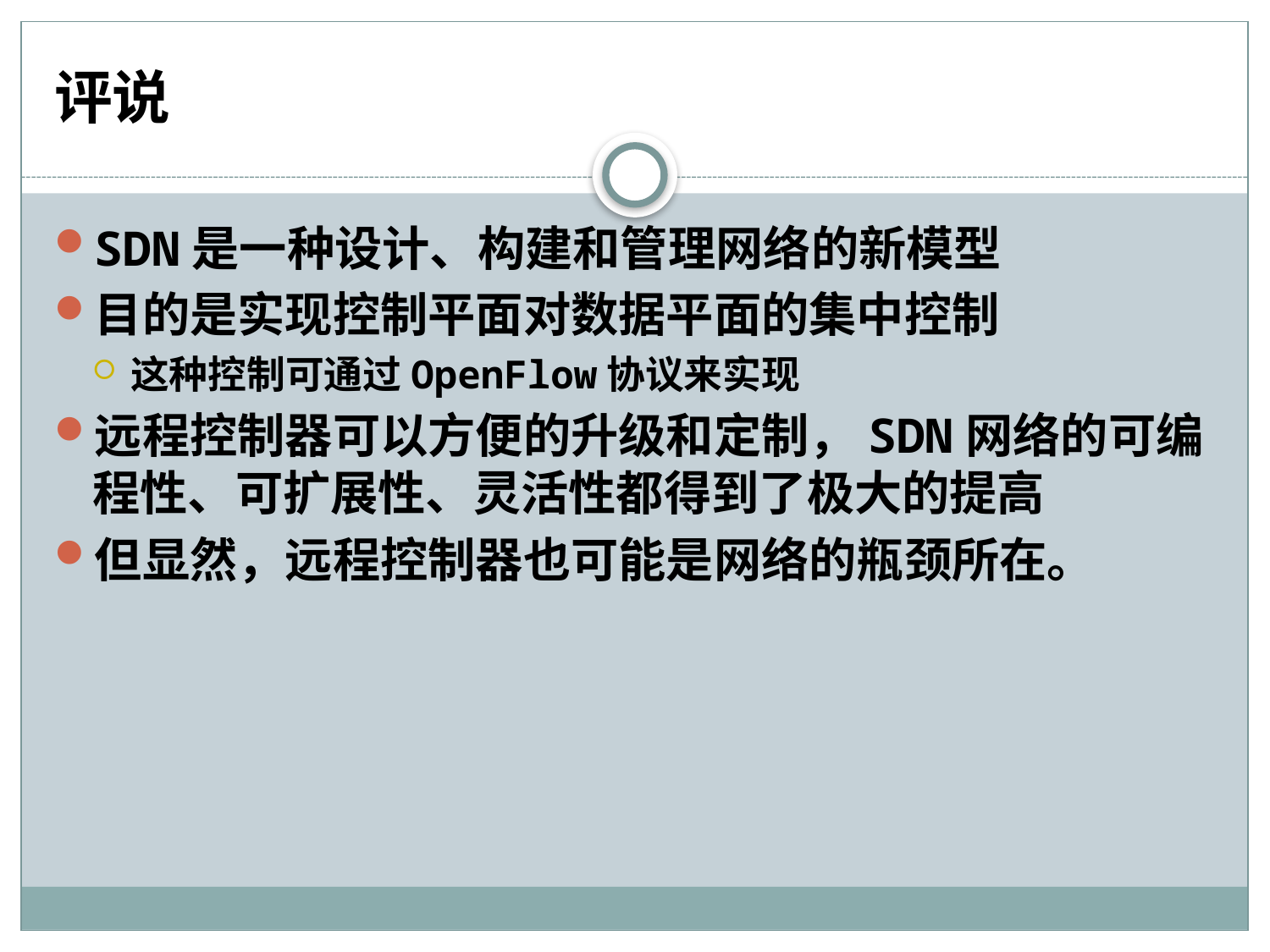

# 评说
SDN是一种设计、构建和管理网络的新模型
目的是实现控制平面对数据平面的集中控制
这种控制可通过OpenFlow协议来实现
远程控制器可以方便的升级和定制，SDN网络的可编程性、可扩展性、灵活性都得到了极大的提高
但显然，远程控制器也可能是网络的瓶颈所在。